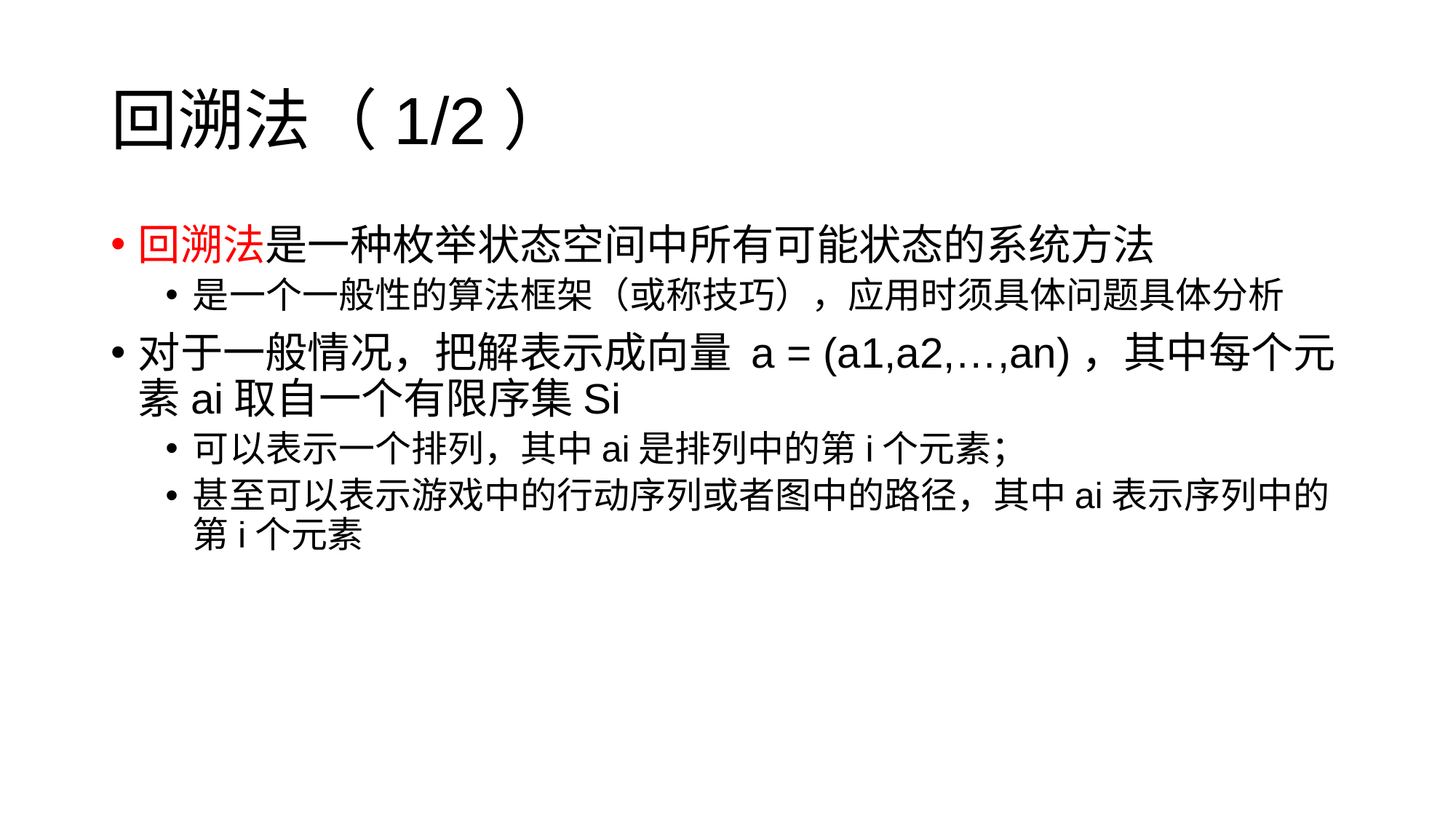

# 回溯法（1/2）
回溯法是一种枚举状态空间中所有可能状态的系统方法
是一个一般性的算法框架（或称技巧），应用时须具体问题具体分析
对于一般情况，把解表示成向量 a = (a1,a2,…,an)，其中每个元素ai取自一个有限序集Si
可以表示一个排列，其中ai是排列中的第i个元素；
甚至可以表示游戏中的行动序列或者图中的路径，其中ai表示序列中的第i个元素